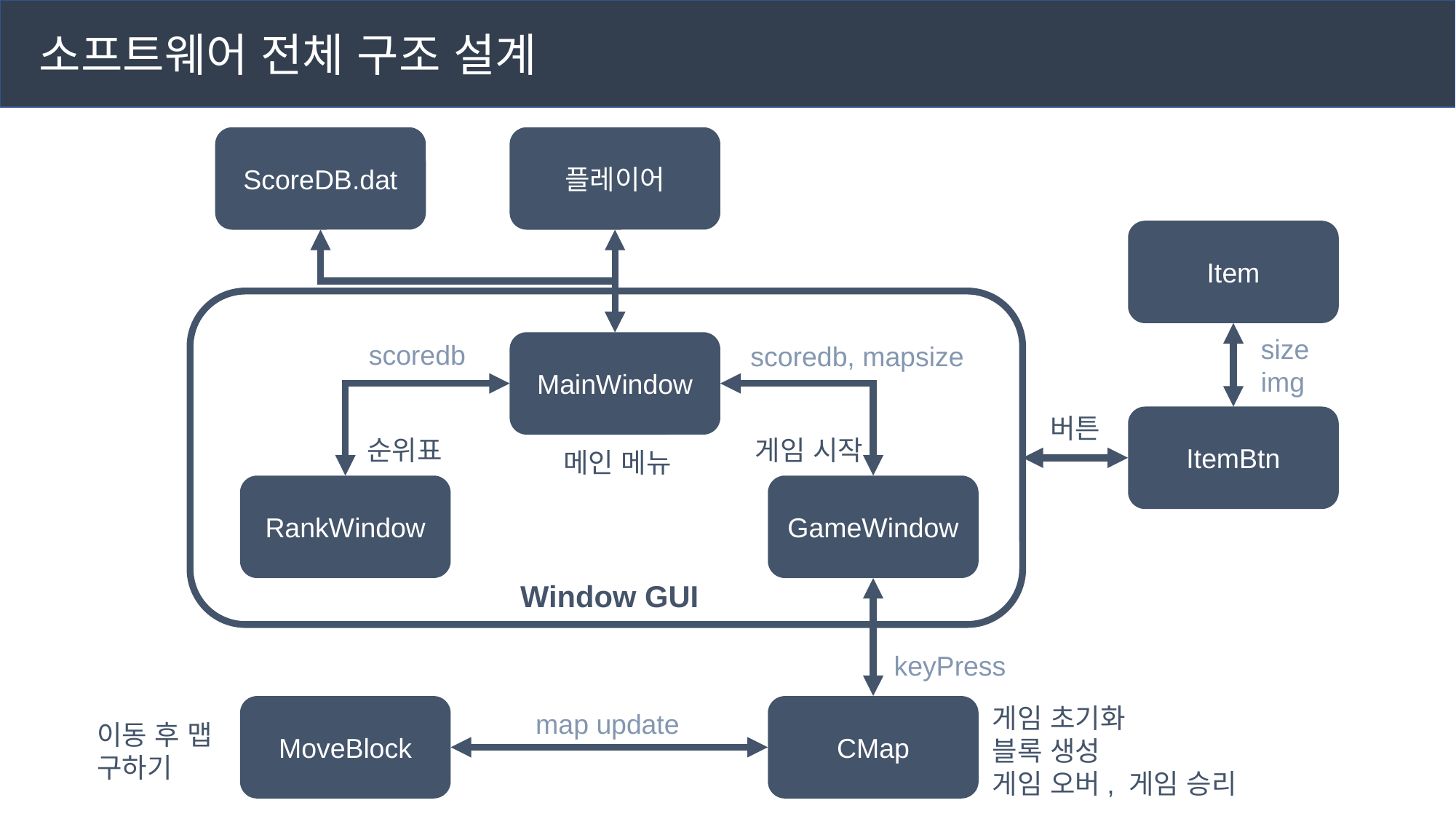

소프트웨어 전체 구조 설계
플레이어
Item

size
img
MainWindow
버튼
ItemBtn
게임 시작
순위표
메인 메뉴
RankWindow
GameWindow
Window GUI
keyPress
MoveBlock
CMap
map update
ScoreDB.dat
scoredb
scoredb, mapsize
게임 초기화
블록 생성
게임 오버, 게임 승리
이동 후 맵
구하기